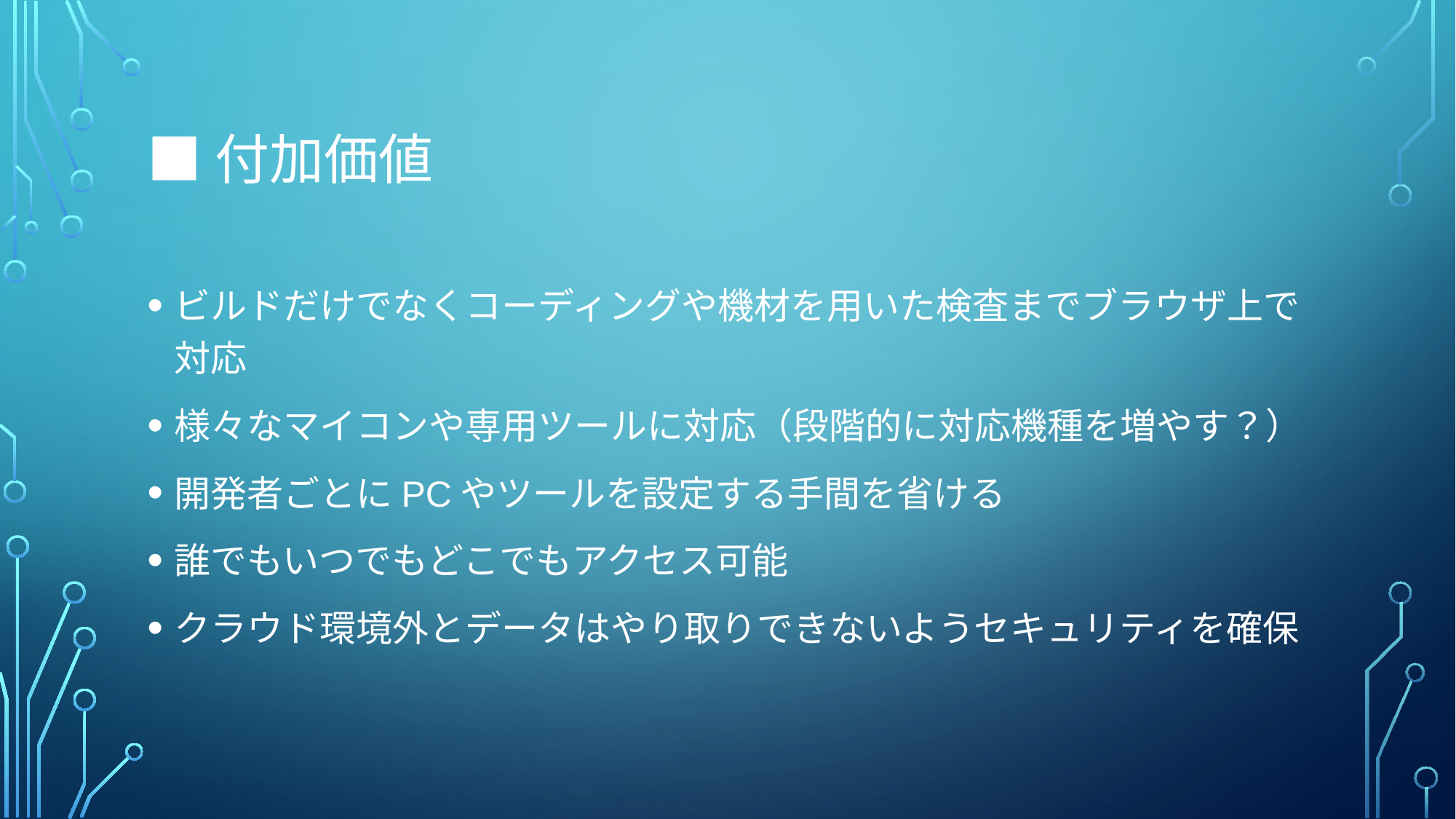

# ■付加価値
ビルドだけでなくコーディングや機材を用いた検査までブラウザ上で対応
様々なマイコンや専用ツールに対応（段階的に対応機種を増やす？）
開発者ごとにPCやツールを設定する手間を省ける
誰でもいつでもどこでもアクセス可能
クラウド環境外とデータはやり取りできないようセキュリティを確保